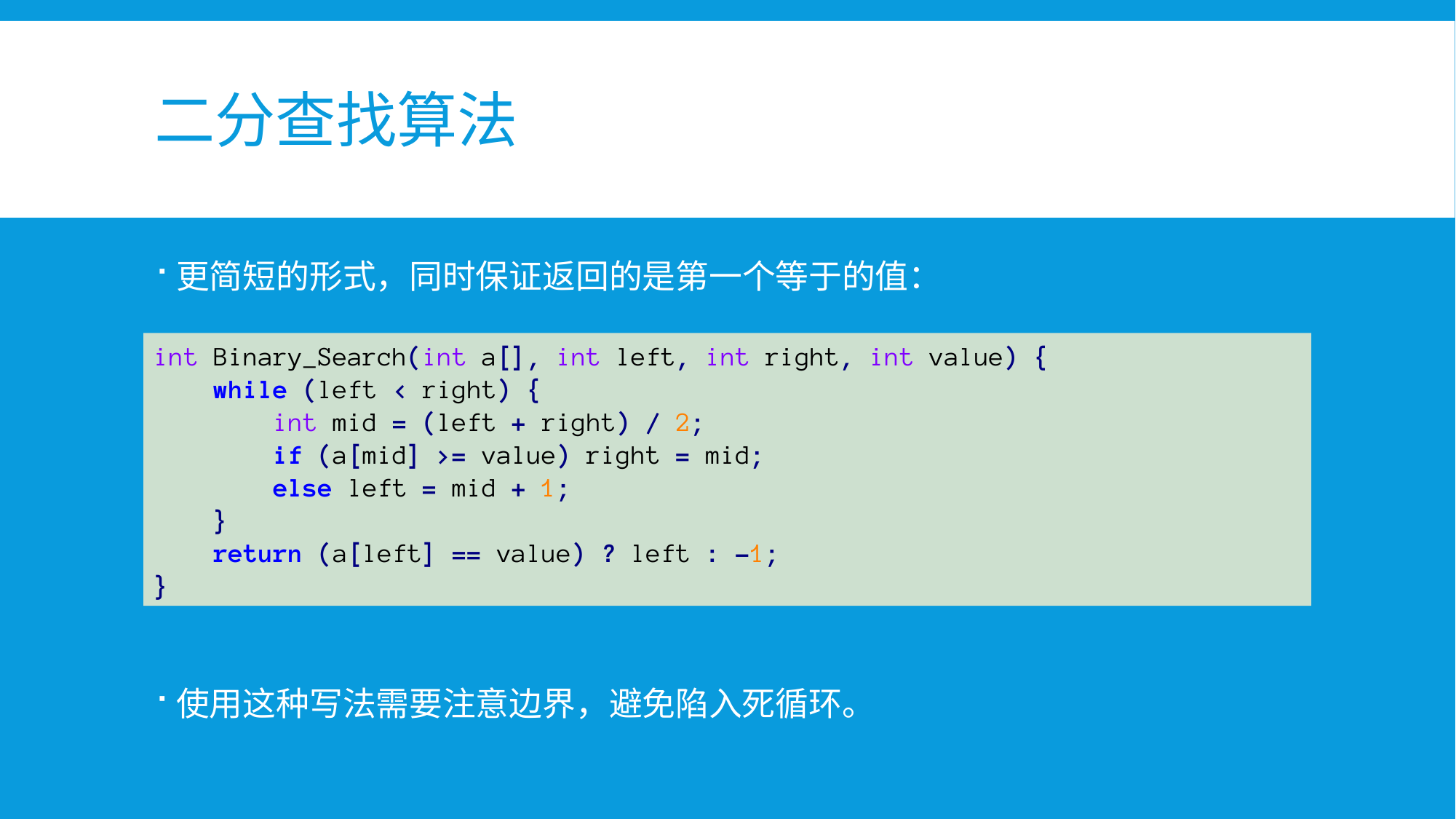

# 二分查找算法
更简短的形式，同时保证返回的是第一个等于的值：

使用这种写法需要注意边界，避免陷入死循环。

int Binary_Search(int a[], int left, int right, int value) {
    while (left < right) {
        int mid = (left + right) / 2;
        if (a[mid] >= value) right = mid;
        else left = mid + 1;
    }
    return (a[left] == value) ? left : -1;
}